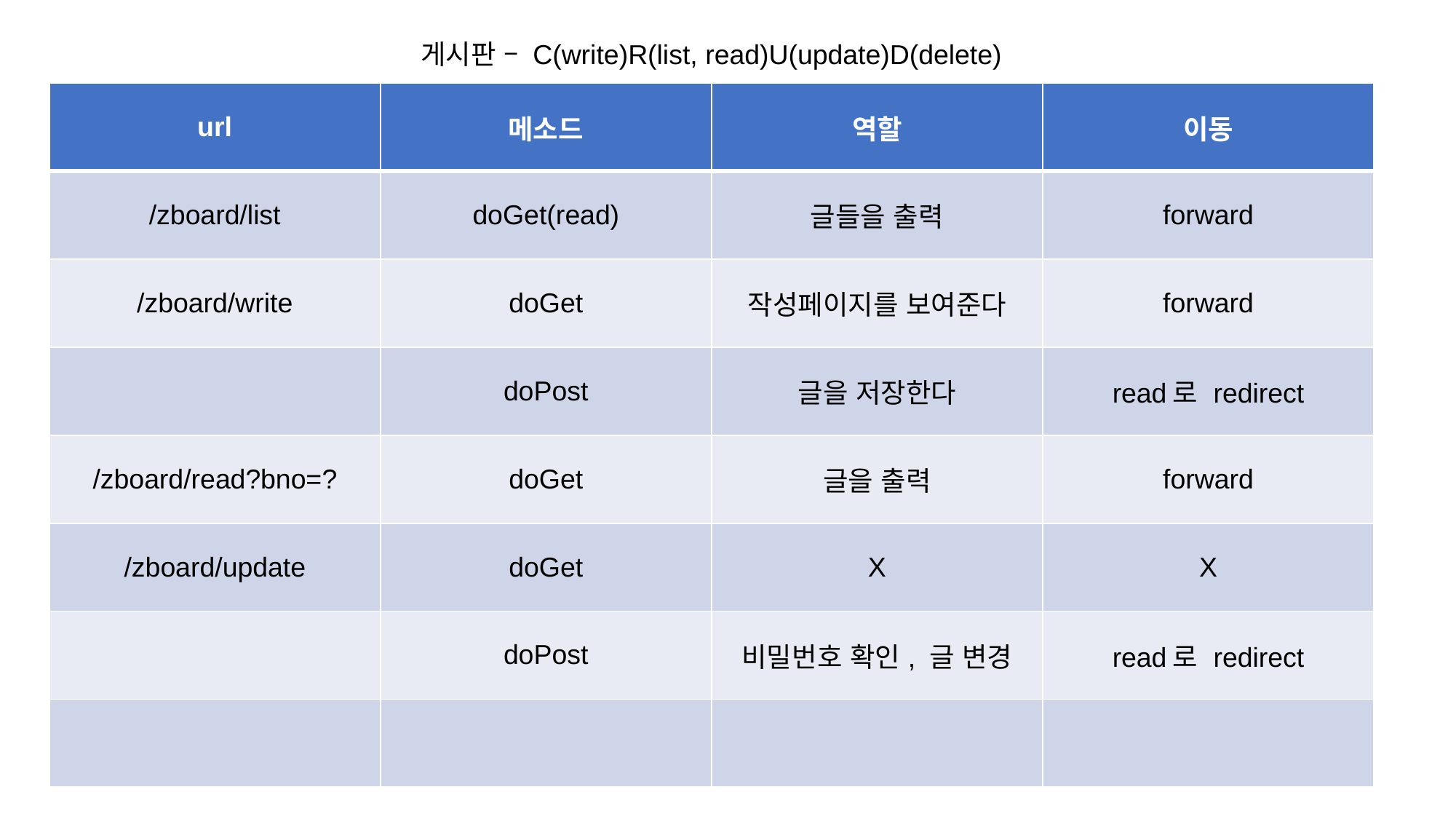

게시판 – C(write)R(list, read)U(update)D(delete)
| url | 메소드 | 역할 | 이동 |
| --- | --- | --- | --- |
| /zboard/list | doGet(read) | 글들을 출력 | forward |
| /zboard/write | doGet | 작성페이지를 보여준다 | forward |
|  | doPost | 글을 저장한다 | read로 redirect |
| /zboard/read?bno=? | doGet | 글을 출력 | forward |
| /zboard/update | doGet | X | X |
|  | doPost | 비밀번호 확인, 글 변경 | read로 redirect |
|  |  |  |  |